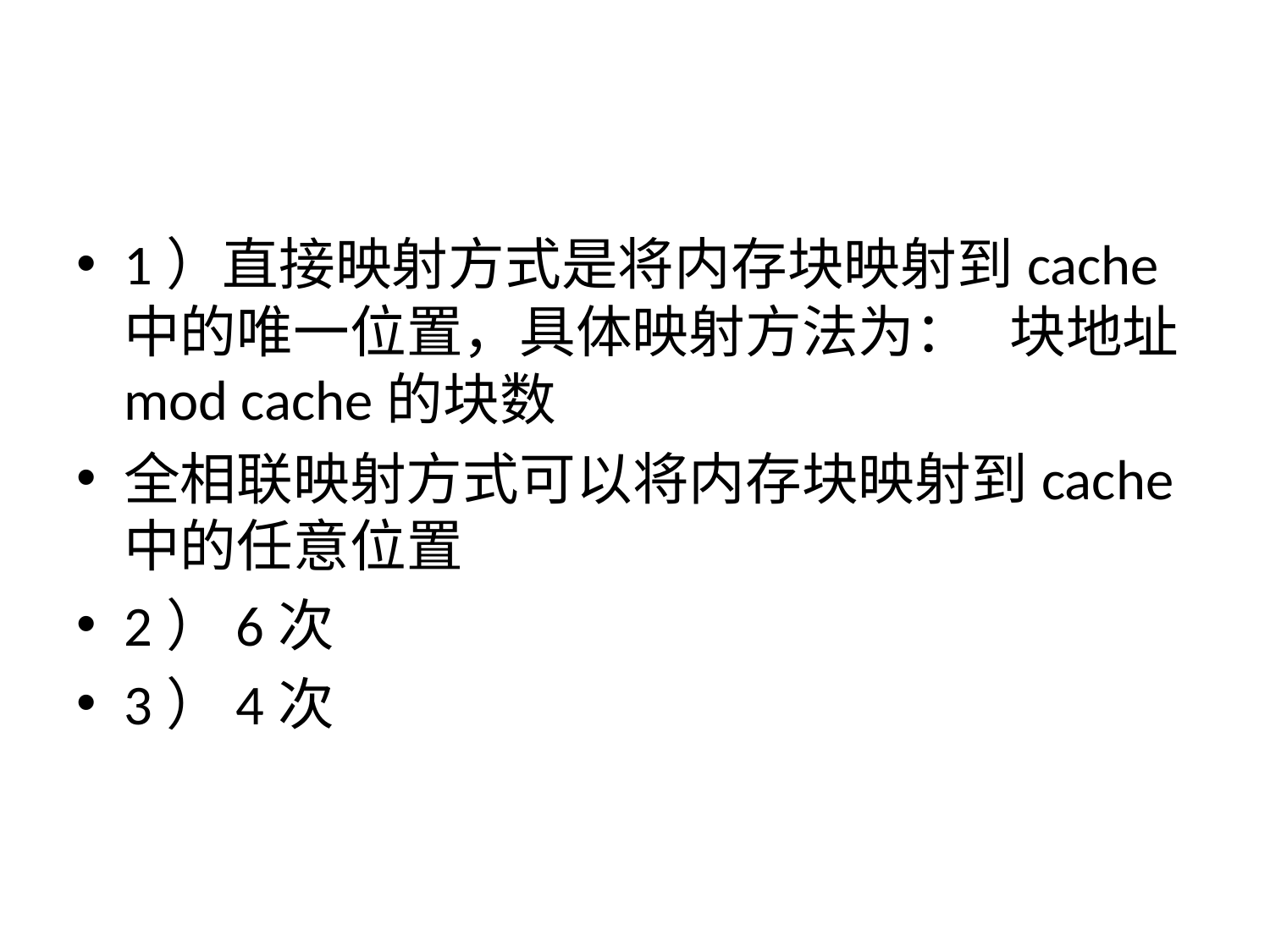

#
1）直接映射方式是将内存块映射到cache中的唯一位置，具体映射方法为：   块地址 mod cache的块数
全相联映射方式可以将内存块映射到cache中的任意位置
2）6次
3）4次